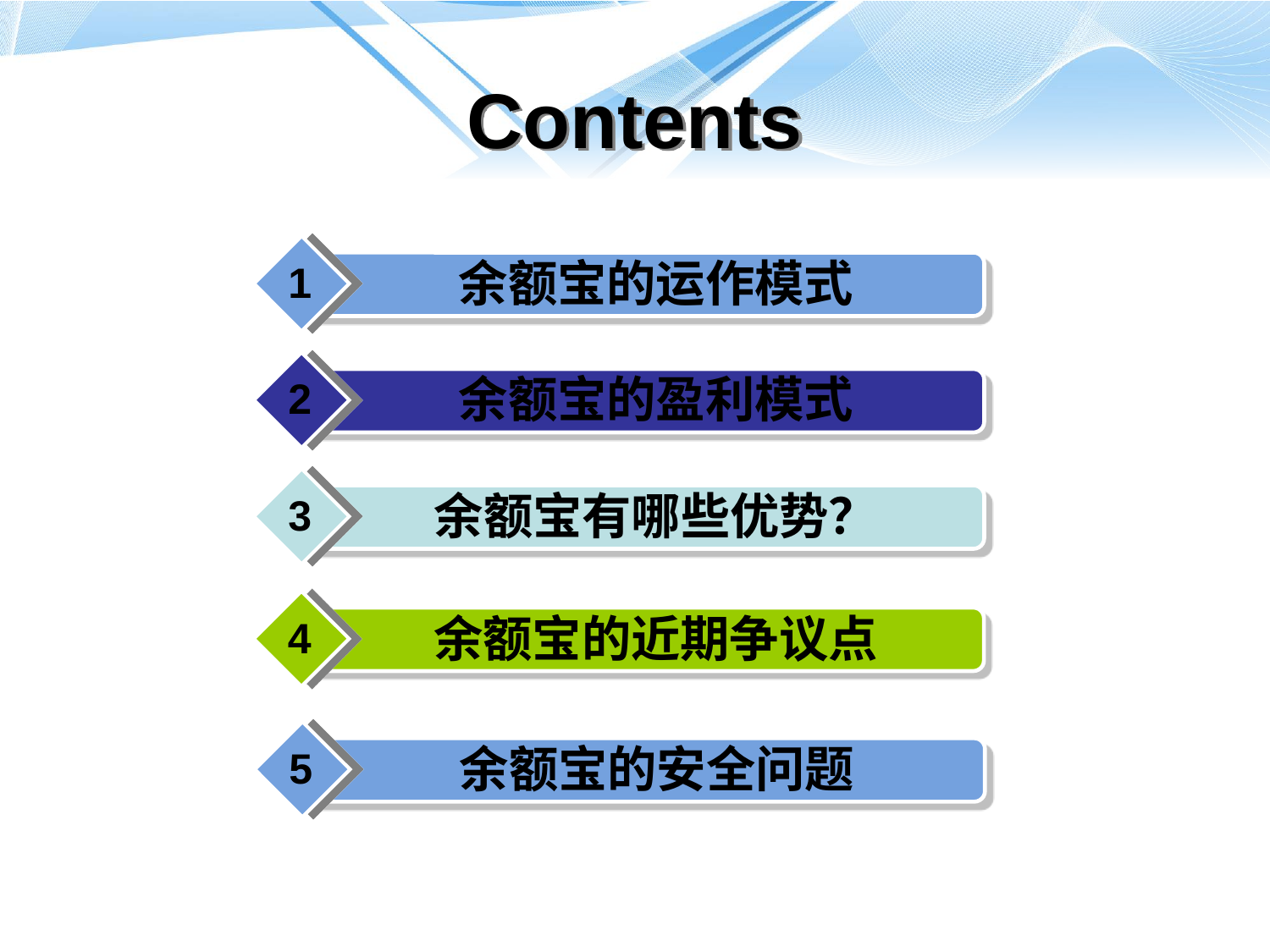

Contents

余额宝的运作模式
1

余额宝的盈利模式
2

余额宝有哪些优势？
3

余额宝的近期争议点
4

余额宝的安全问题
5